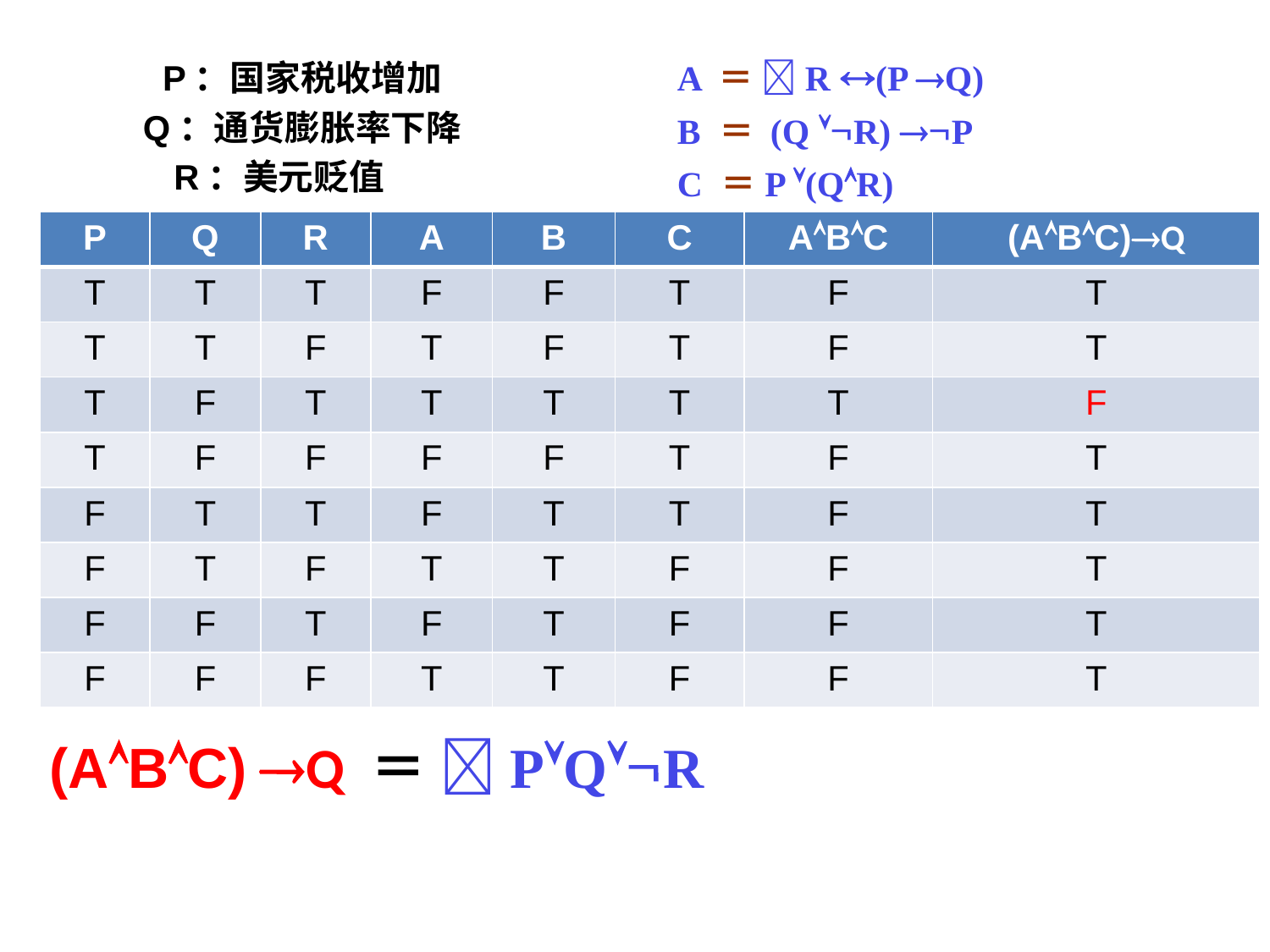

P：国家税收增加
Q：通货膨胀率下降
R：美元贬值(A
A ＝ ¬R ↔(P →Q)
B ＝ (Q ∨¬R) →¬P
C ＝P ∨(Q∧R)
| P | Q | R | A | B | C | A∧B∧C | (A∧B∧C)→Q |
| --- | --- | --- | --- | --- | --- | --- | --- |
| T | T | T | F | F | T | F | T |
| T | T | F | T | F | T | F | T |
| T | F | T | T | T | T | T | F |
| T | F | F | F | F | T | F | T |
| F | T | T | F | T | T | F | T |
| F | T | F | T | T | F | F | T |
| F | F | T | F | T | F | F | T |
| F | F | F | T | T | F | F | T |
(A∧B∧C) →Q ＝ ¬P∨Q∨¬R